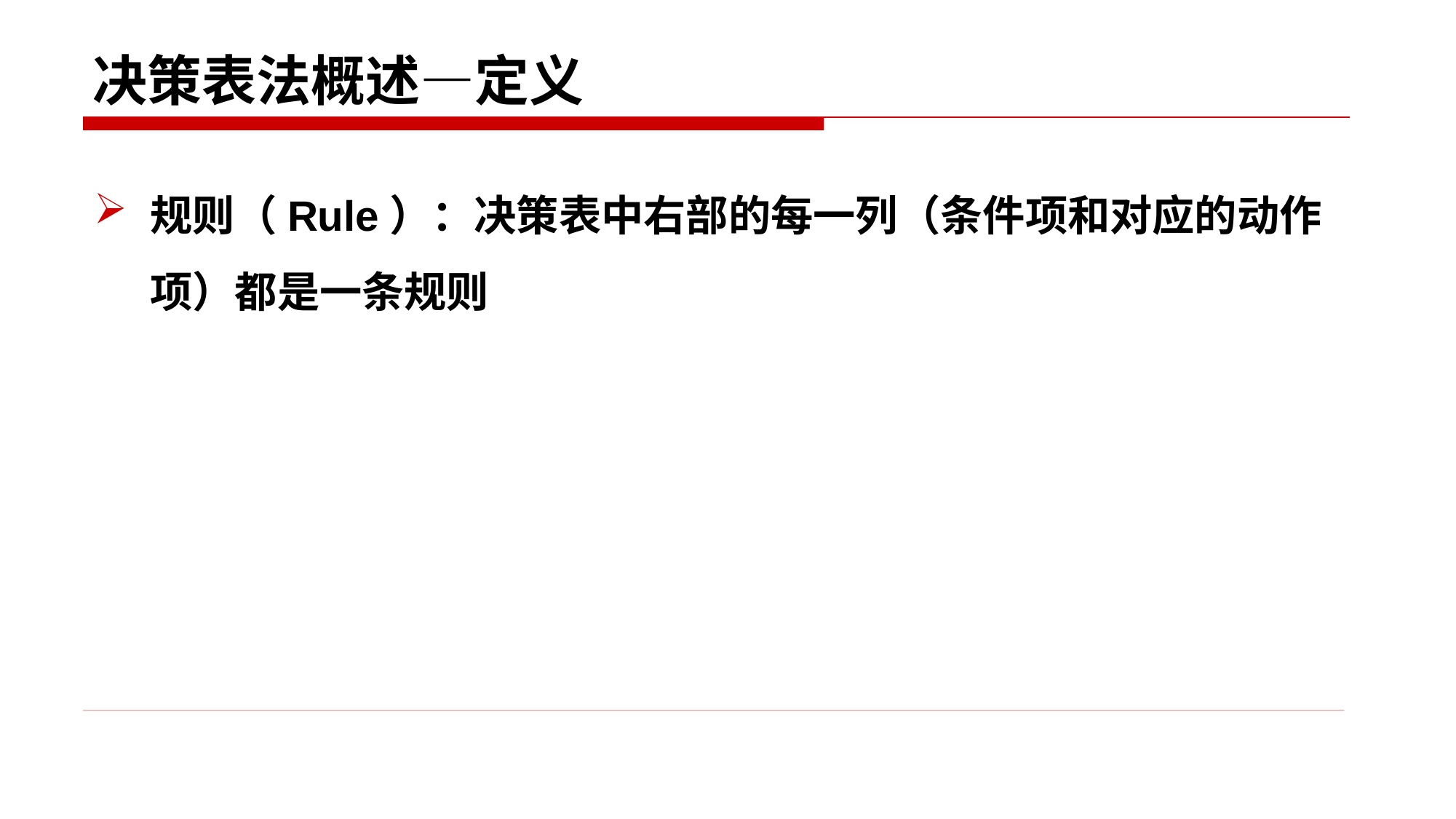

# 决策表法概述—定义
规则（Rule）：决策表中右部的每一列（条件项和对应的动作项）都是一条规则